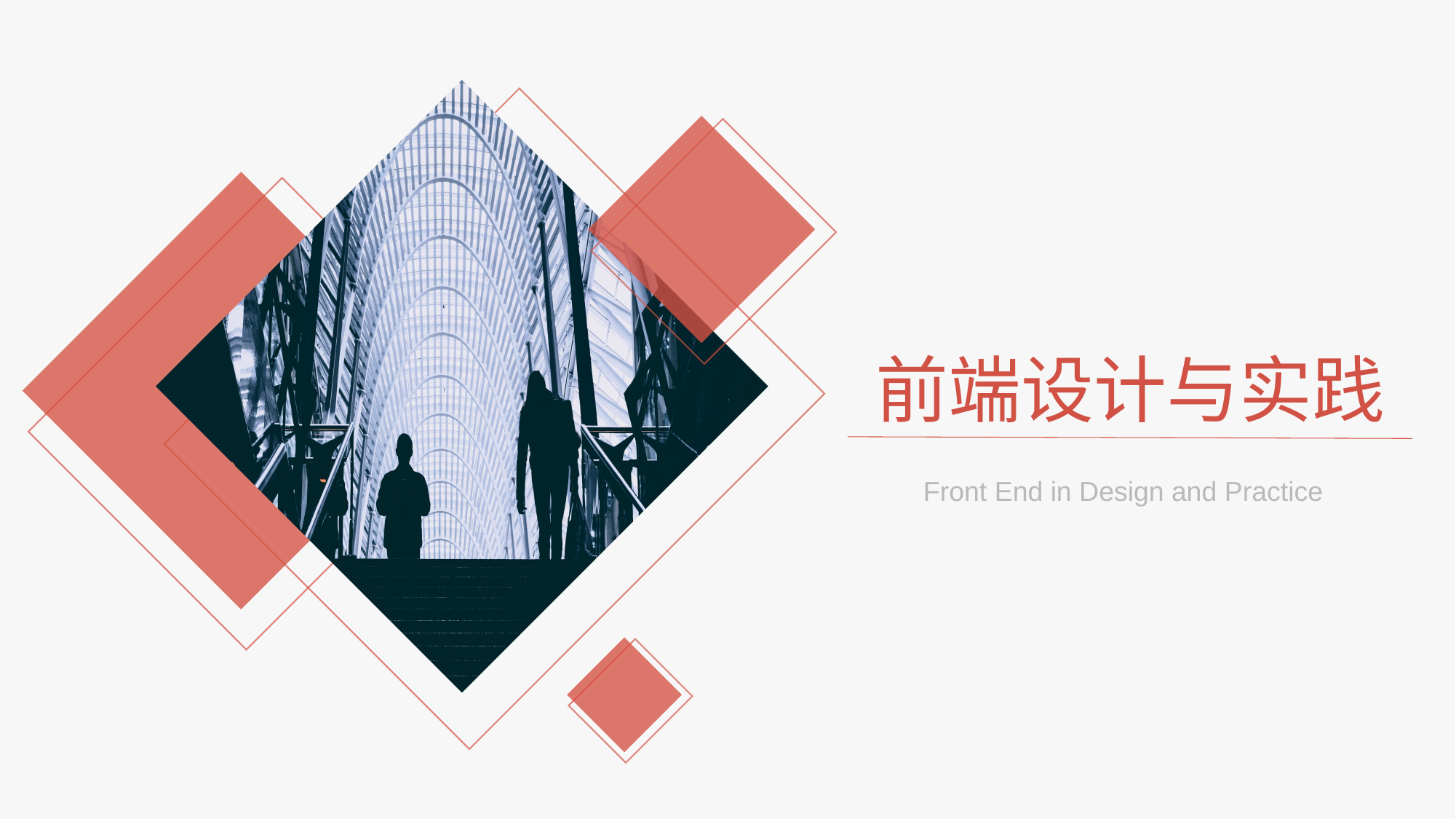

# 前端设计与实践
Front End in Design and Practice